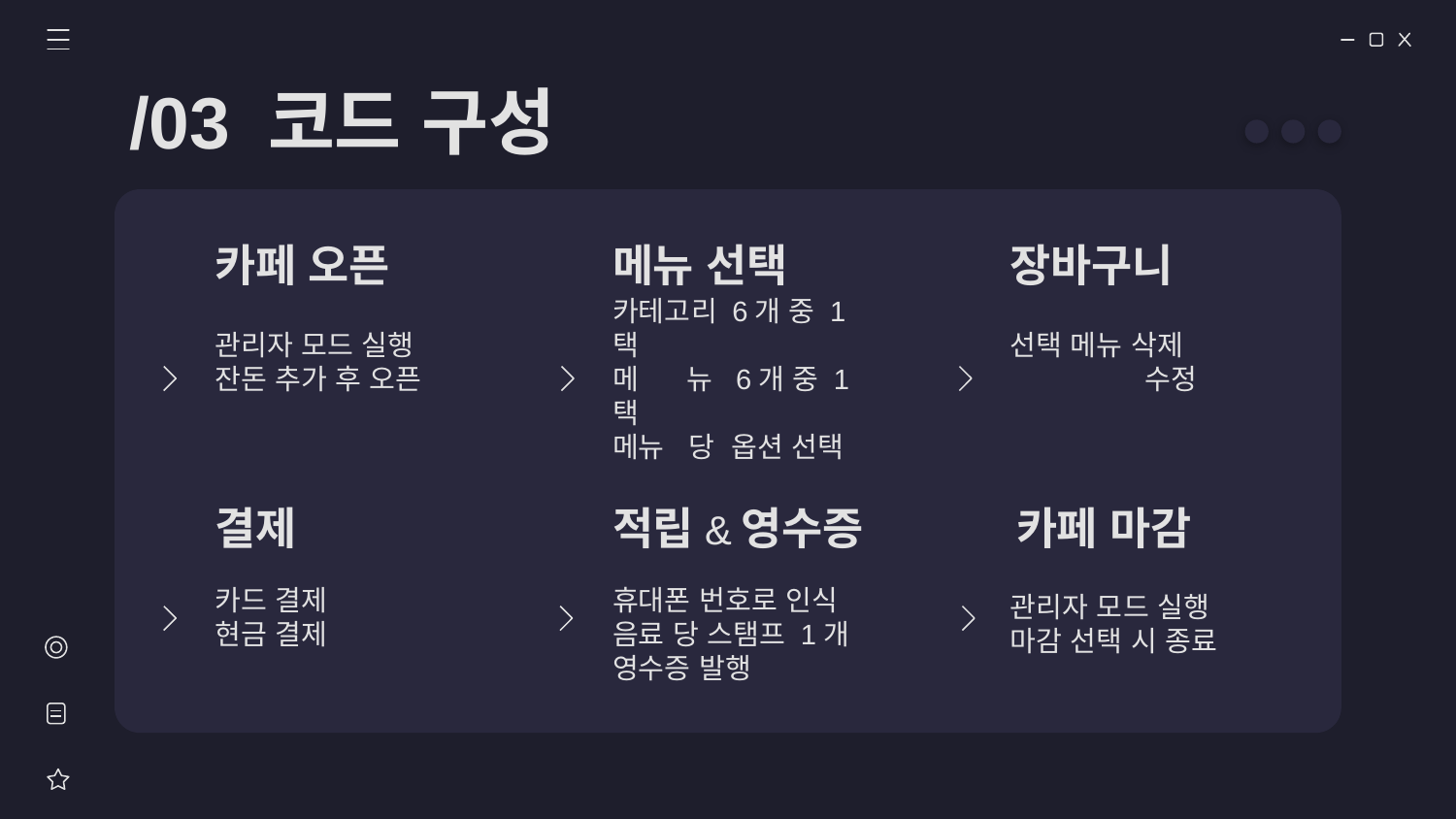

/03 코드 구성

# 카페 오픈
메뉴 선택
장바구니
카테고리 6개 중 1택
메      뉴  6개 중 1택
메뉴   당  옵션 선택
관리자 모드 실행
잔돈 추가 후 오픈

선택 메뉴 삭제
                수정

적립&영수증
결제
카페 마감
관리자 모드 실행
마감 선택 시 종료

카드 결제
현금 결제

휴대폰 번호로 인식
음료 당 스탬프 1개
영수증 발행